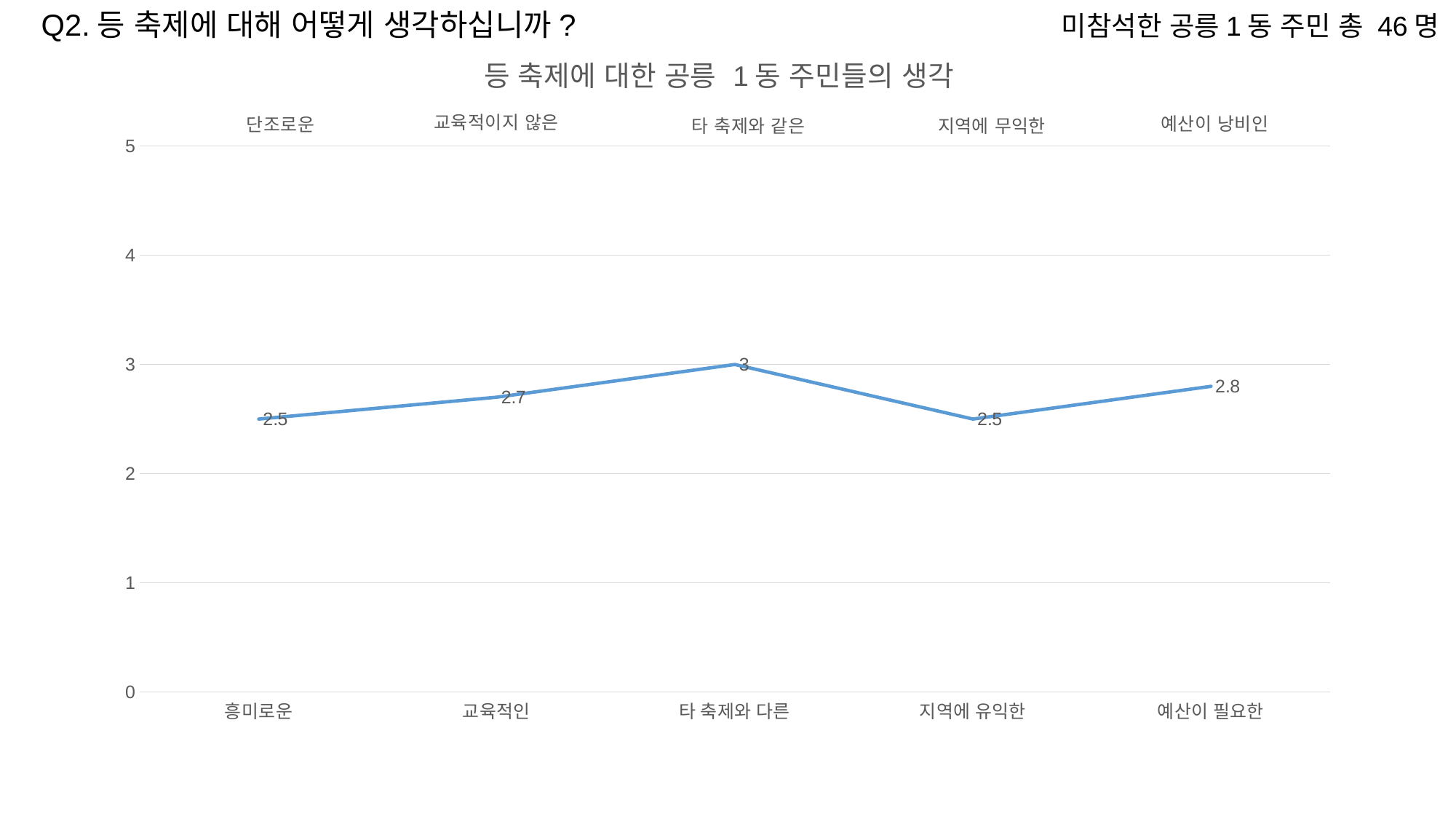

Q2.등 축제에 대해 어떻게 생각하십니까?
미참석한 공릉1동 주민 총 46명

### Chart: 등 축제에 대한 공릉 1동 주민들의 생각

| Category | 계열 1 |
|---|---|
| 흥미로운 | 2.5 |
| 교육적인 | 2.7 |
| 타 축제와 다른 | 3.0 |
| 지역에 유익한 | 2.5 |
| 예산이 필요한 | 2.8 |